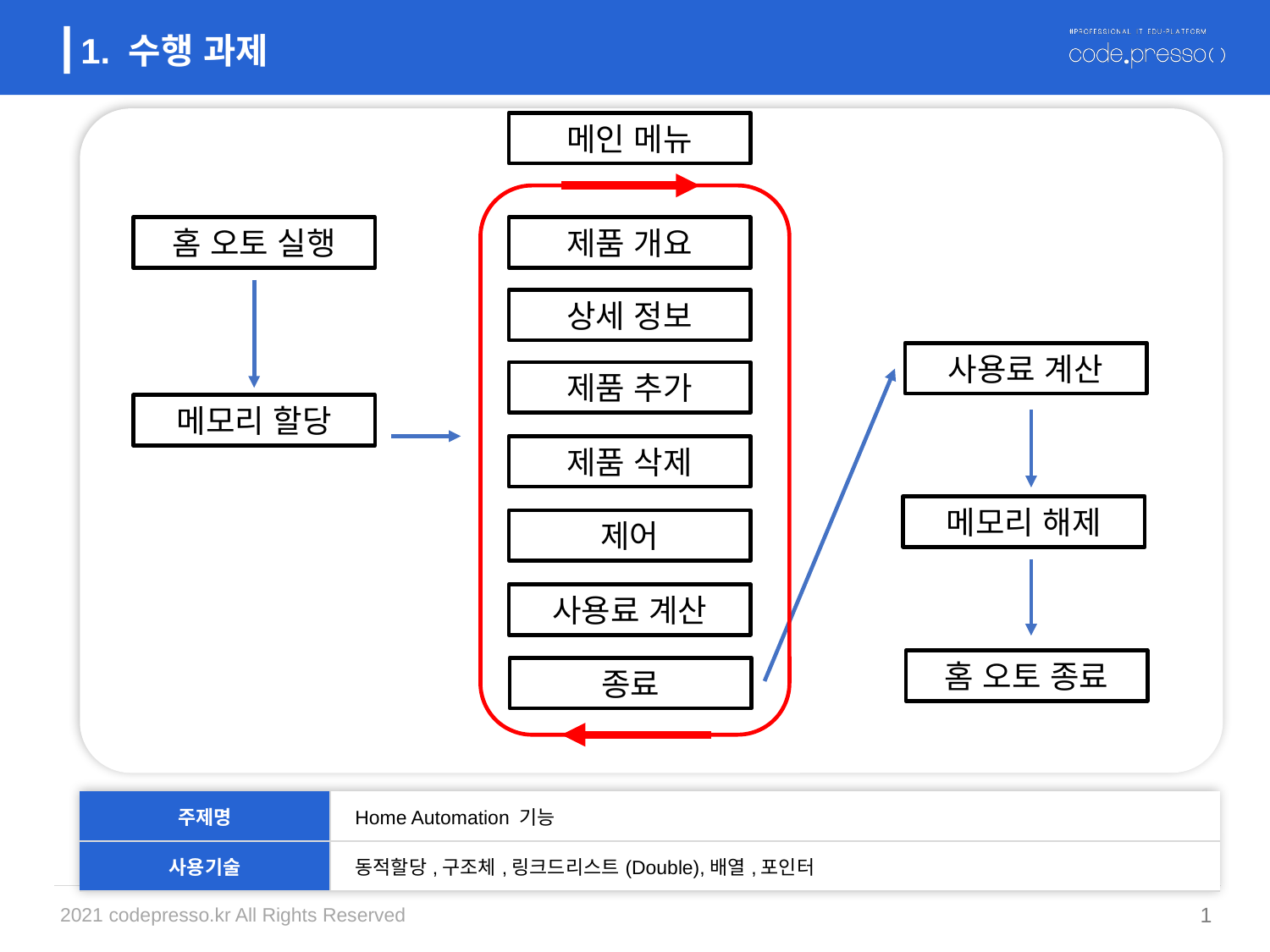

1. 수행 과제

메인 메뉴

홈 오토 실행
제품 개요
상세 정보
사용료 계산
제품 추가
메모리 할당
제품 삭제
메모리 해제
제어
사용료 계산
홈 오토 종료
종료
| 주제명 | Home Automation 기능 |
| --- | --- |
| 사용기술 | 동적할당,구조체,링크드리스트(Double),배열,포인터 |